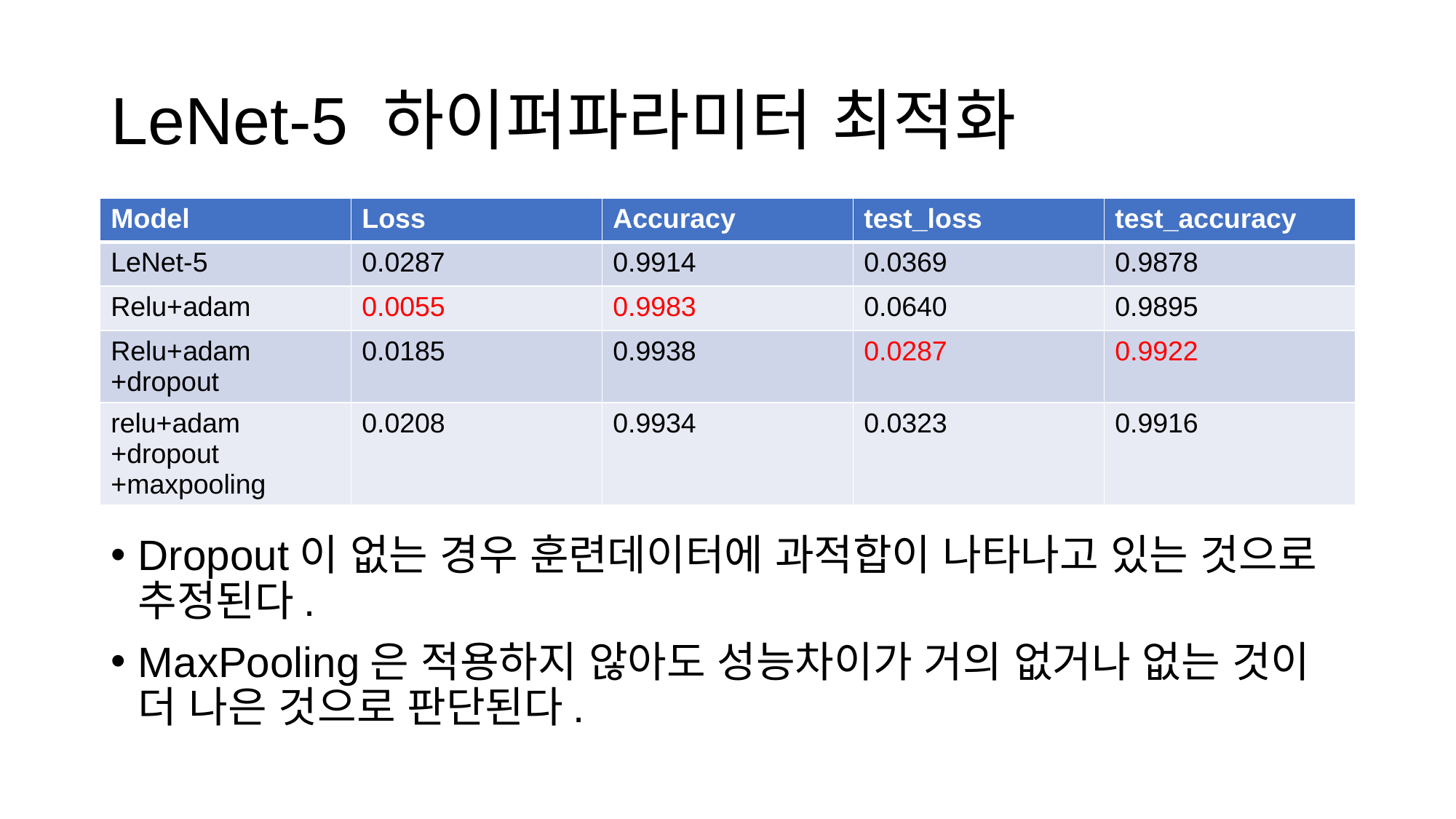

# LeNet-5 하이퍼파라미터 최적화
| Model | Loss | Accuracy | test\_loss | test\_accuracy |
| --- | --- | --- | --- | --- |
| LeNet-5 | 0.0287 | 0.9914 | 0.0369 | 0.9878 |
| Relu+adam | 0.0055 | 0.9983 | 0.0640 | 0.9895 |
| Relu+adam +dropout | 0.0185 | 0.9938 | 0.0287 | 0.9922 |
| relu+adam +dropout +maxpooling | 0.0208 | 0.9934 | 0.0323 | 0.9916 |

Dropout이 없는 경우 훈련데이터에 과적합이 나타나고 있는 것으로 추정된다.
MaxPooling은 적용하지 않아도 성능차이가 거의 없거나 없는 것이 더 나은 것으로 판단된다.